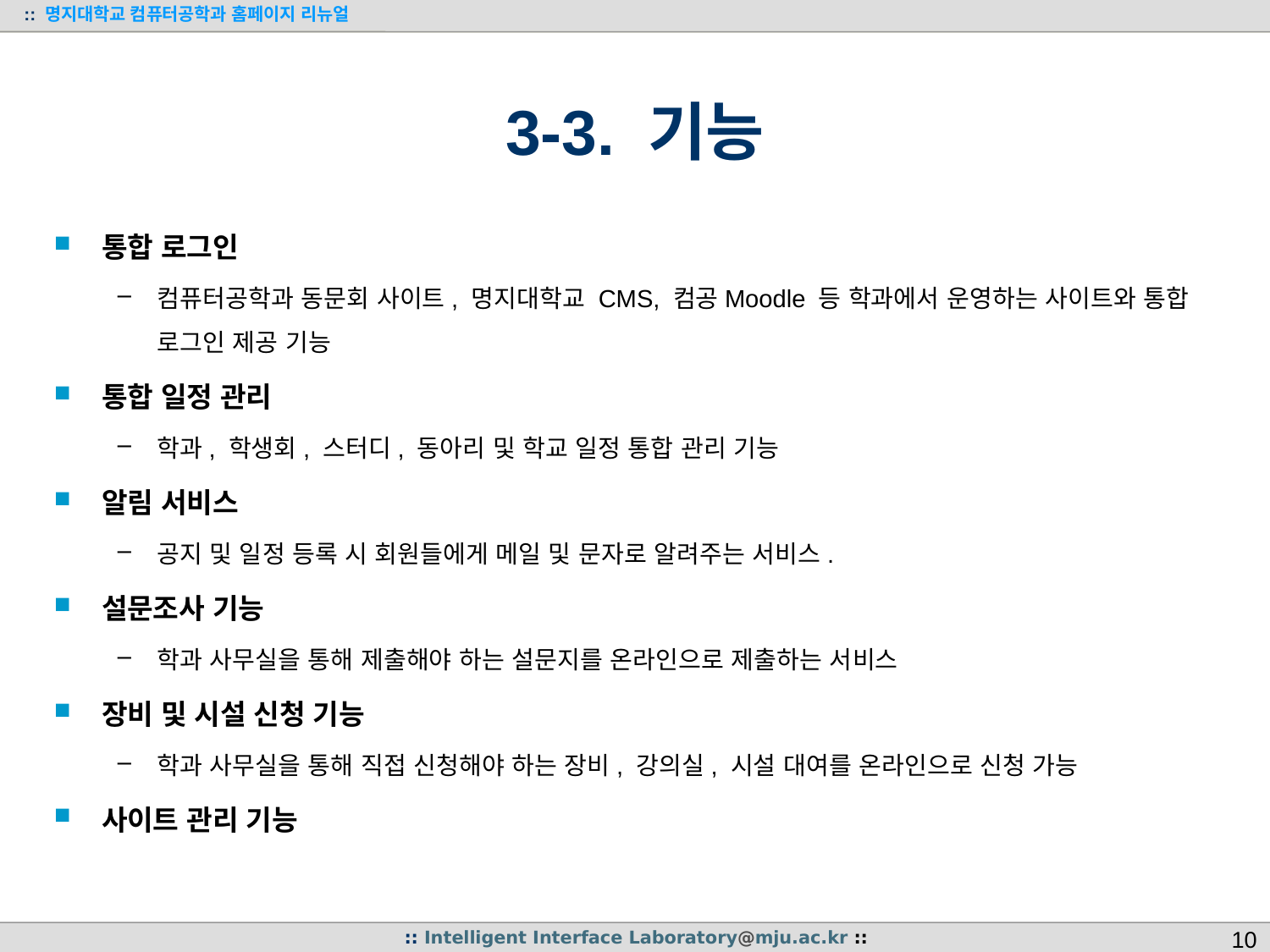

# 3-3. 기능
통합 로그인
컴퓨터공학과 동문회 사이트, 명지대학교 CMS, 컴공Moodle 등 학과에서 운영하는 사이트와 통합 로그인 제공 기능
통합 일정 관리
학과, 학생회, 스터디, 동아리 및 학교 일정 통합 관리 기능
알림 서비스
공지 및 일정 등록 시 회원들에게 메일 및 문자로 알려주는 서비스.
설문조사 기능
학과 사무실을 통해 제출해야 하는 설문지를 온라인으로 제출하는 서비스
장비 및 시설 신청 기능
학과 사무실을 통해 직접 신청해야 하는 장비, 강의실, 시설 대여를 온라인으로 신청 가능
사이트 관리 기능
10